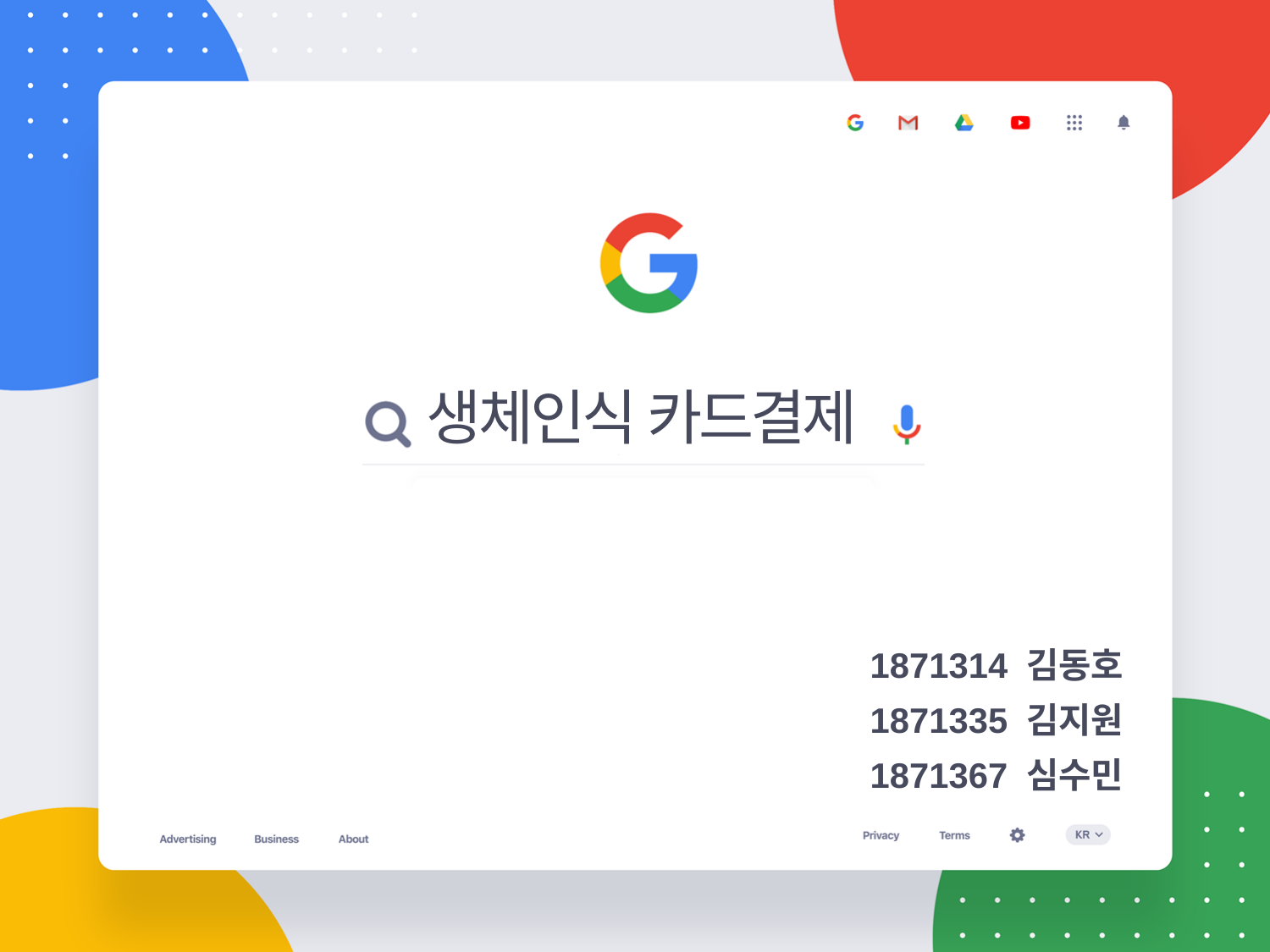

생체인식 카드결제

1871314 김동호
1871335 김지원
1871367 심수민